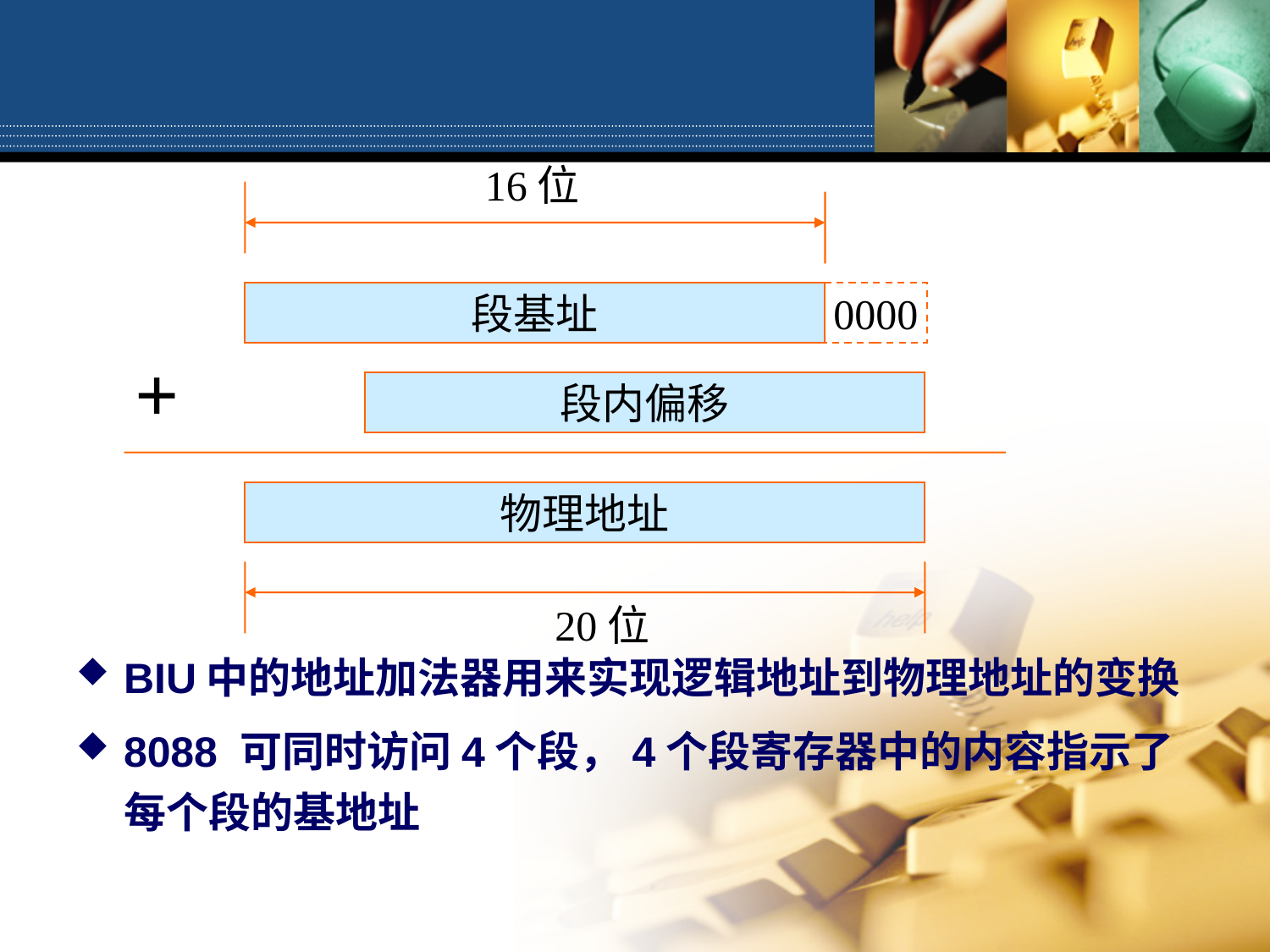

16位

BIU中的地址加法器用来实现逻辑地址到物理地址的变换
8088 可同时访问4个段，4个段寄存器中的内容指示了每个段的基地址

段基址
0000
+
段内偏移

物理地址

20位